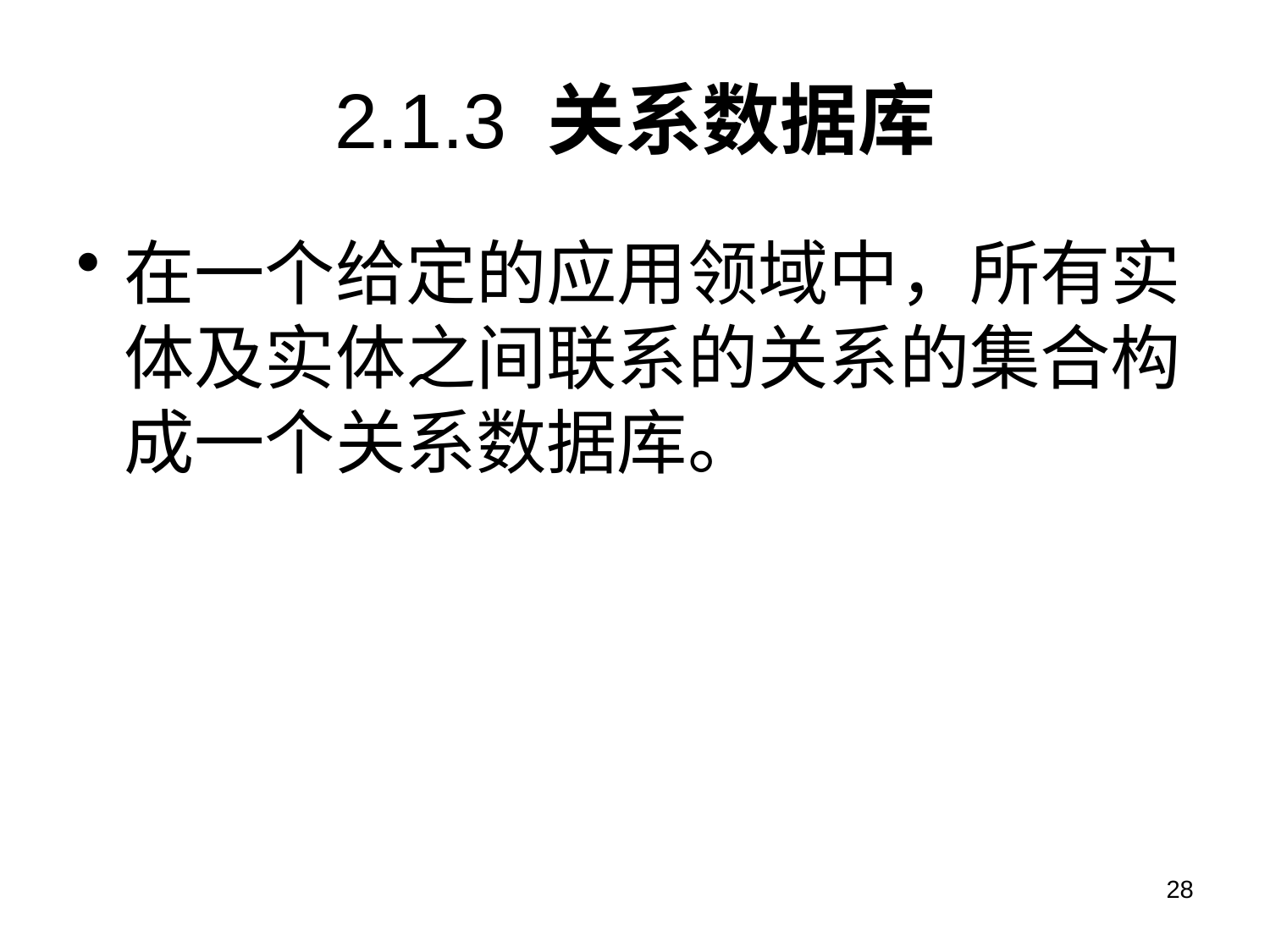

# 2.1.3 关系数据库
在一个给定的应用领域中，所有实体及实体之间联系的关系的集合构成一个关系数据库。

28